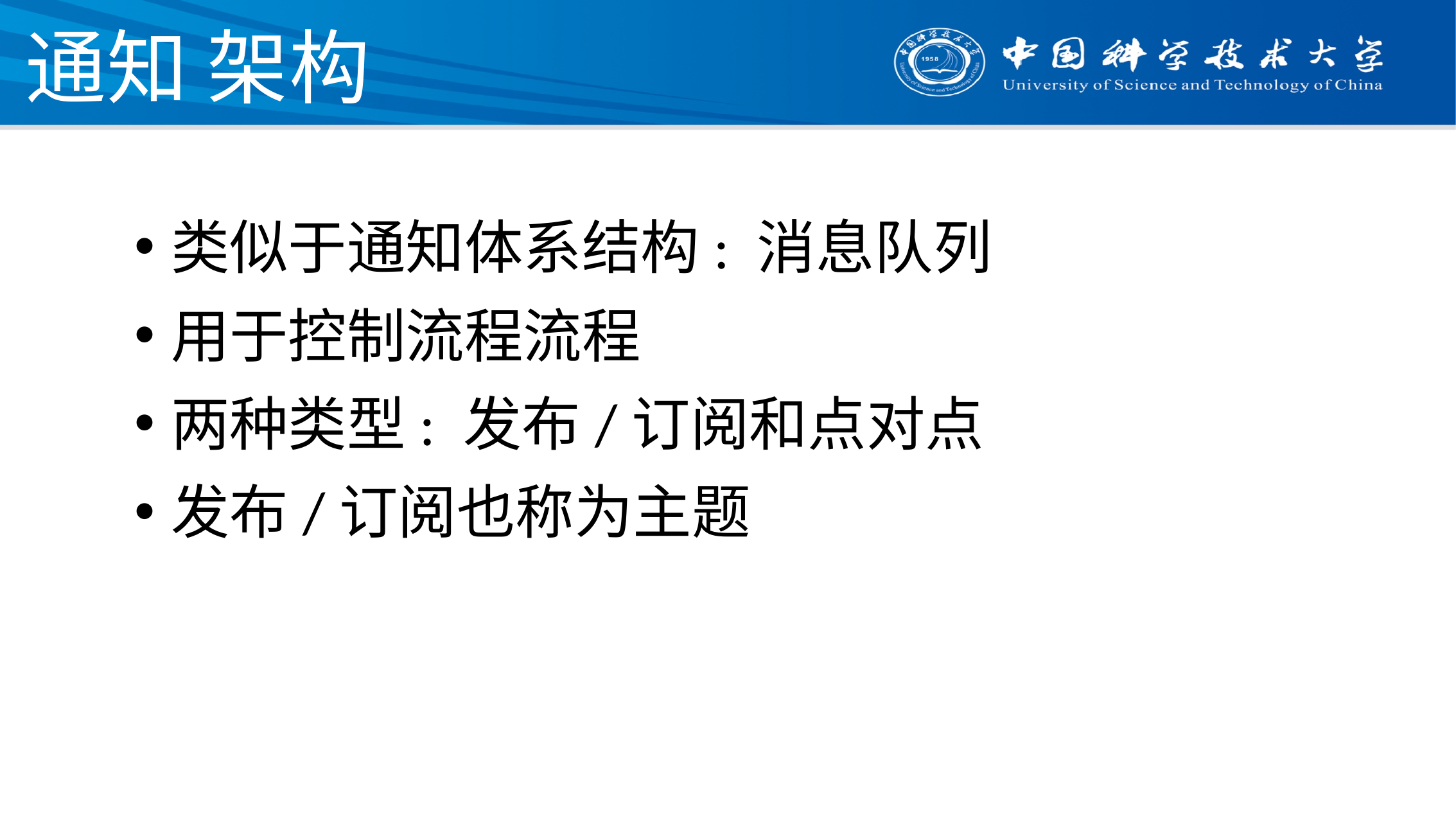

# 通知 架构
类似于通知体系结构: 消息队列
用于控制流程流程
两种类型: 发布/订阅和点对点
发布/订阅也称为主题